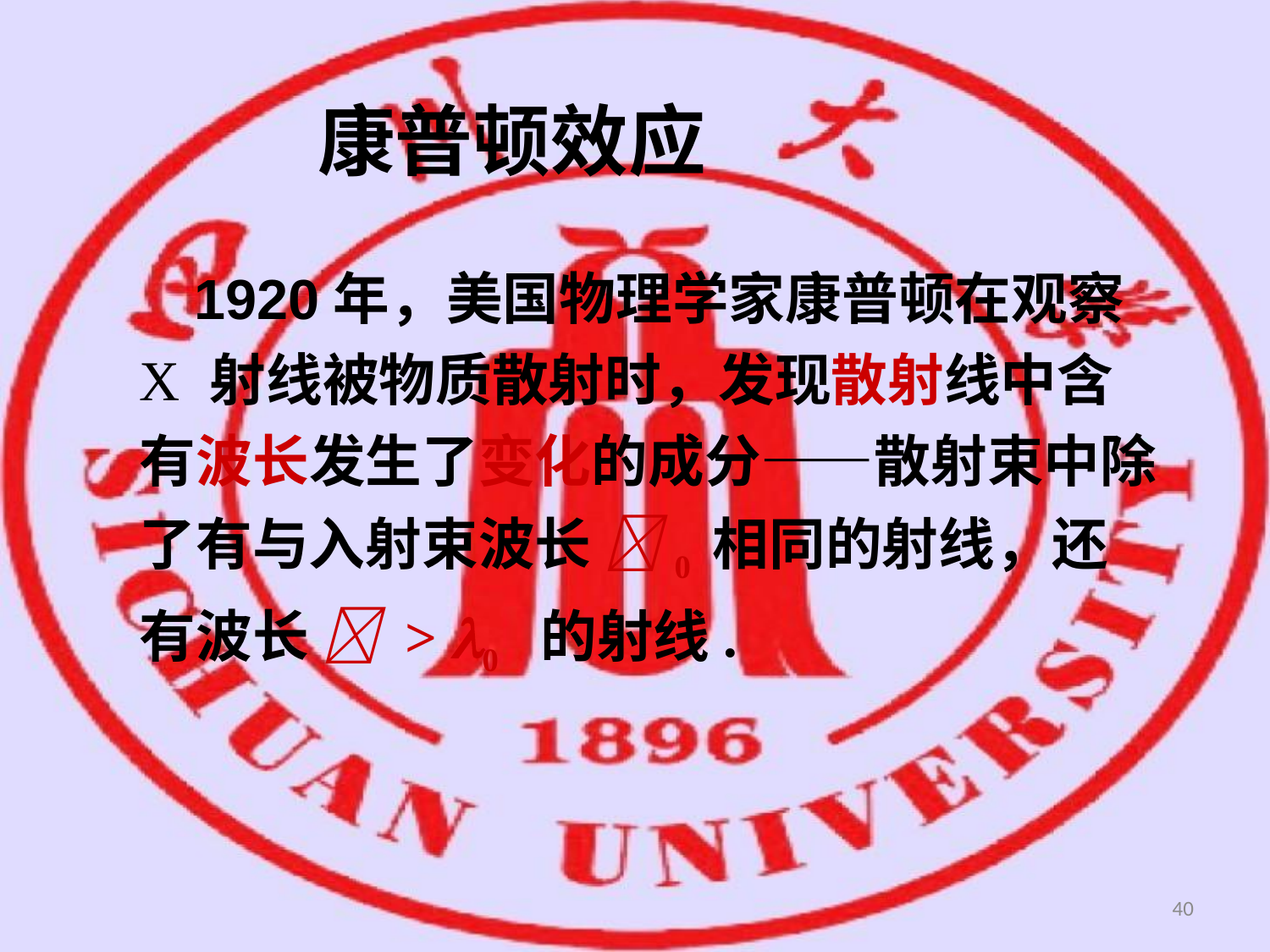

康普顿效应
    1920年，美国物理学家康普顿在观察X 射线被物质散射时，发现散射线中含有波长发生了变化的成分——散射束中除了有与入射束波长 λ0 相同的射线，还有波长 λ > λ0  的射线.
40